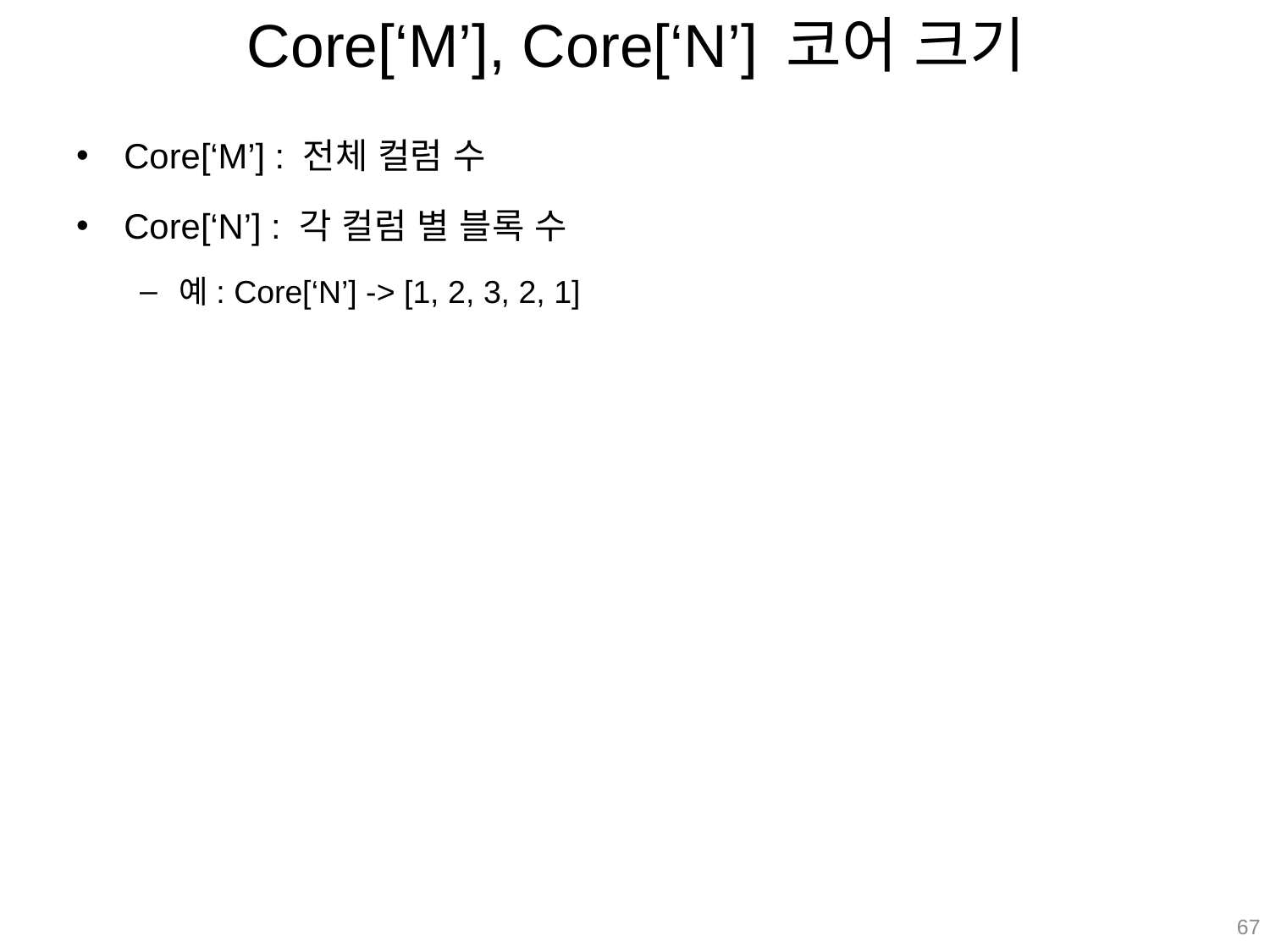

# Core[‘M’], Core[‘N’] 코어 크기
Core[‘M’] : 전체 컬럼 수
Core[‘N’] : 각 컬럼 별 블록 수
예: Core[‘N’] -> [1, 2, 3, 2, 1]
67